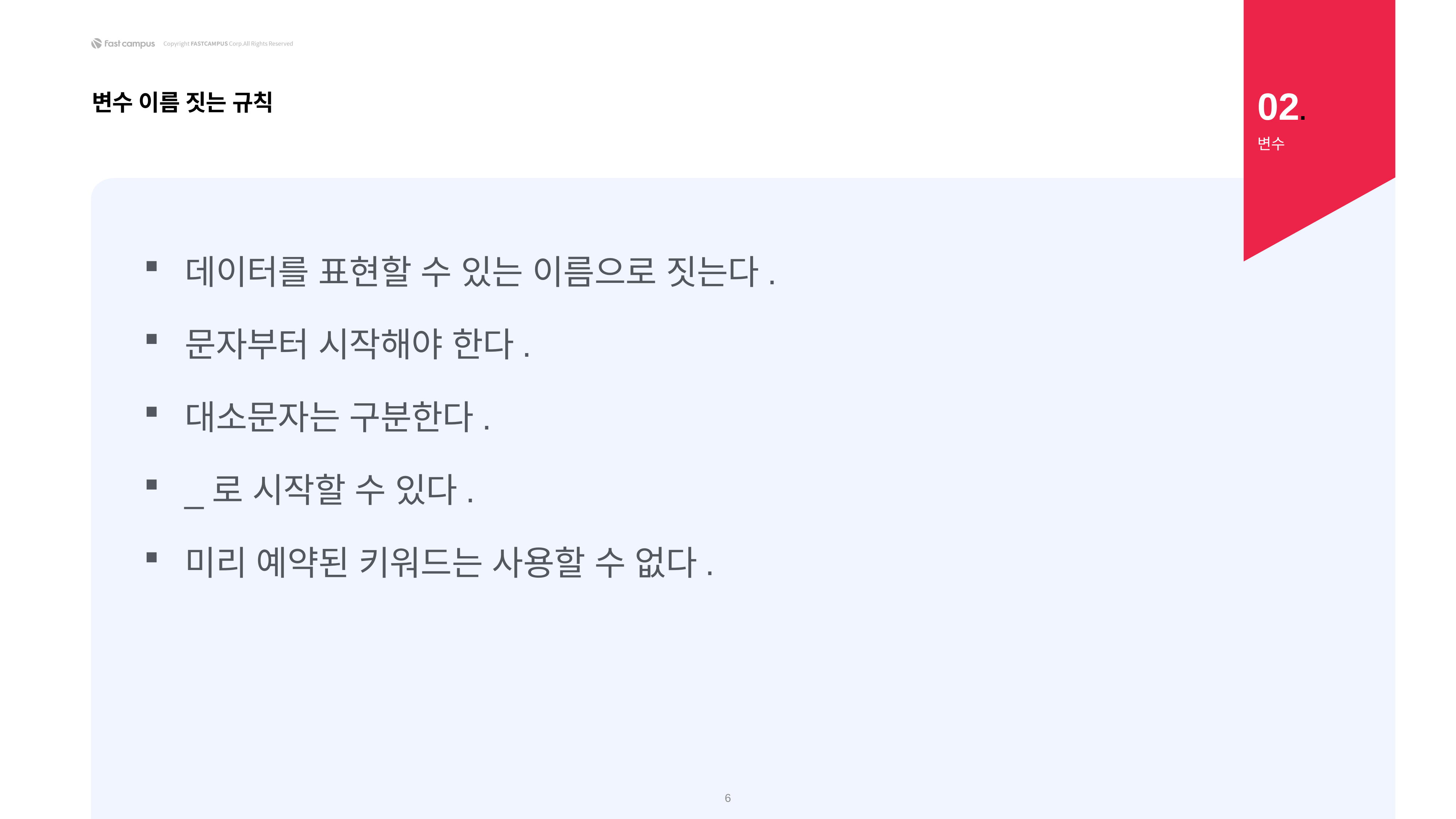

02.
변수 이름 짓는 규칙
변수
데이터를 표현할 수 있는 이름으로 짓는다.
문자부터 시작해야 한다.
대소문자는 구분한다.
_로 시작할 수 있다.
미리 예약된 키워드는 사용할 수 없다.
6